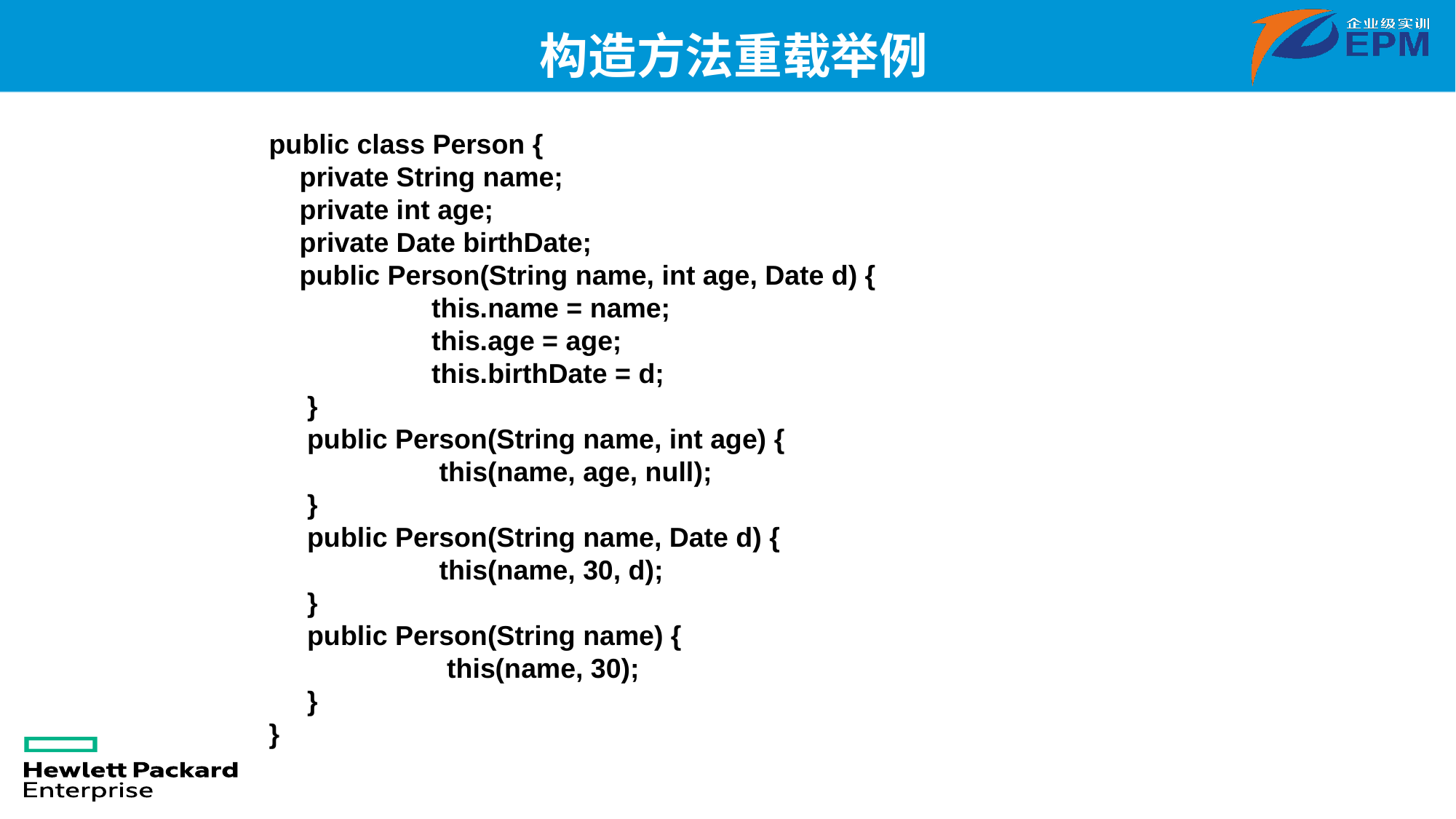

# 构造方法重载举例
public class Person {
    private String name;
    private int age;
    private Date birthDate;
    public Person(String name, int age, Date d) {
 	       this.name = name;
 	       this.age = age;
 	       this.birthDate = d;
     }
     public Person(String name, int age) {
 	        this(name, age, null);
     }
     public Person(String name, Date d) {
 	        this(name, 30, d);
     }
     public Person(String name) {
	         this(name, 30);
     }
}